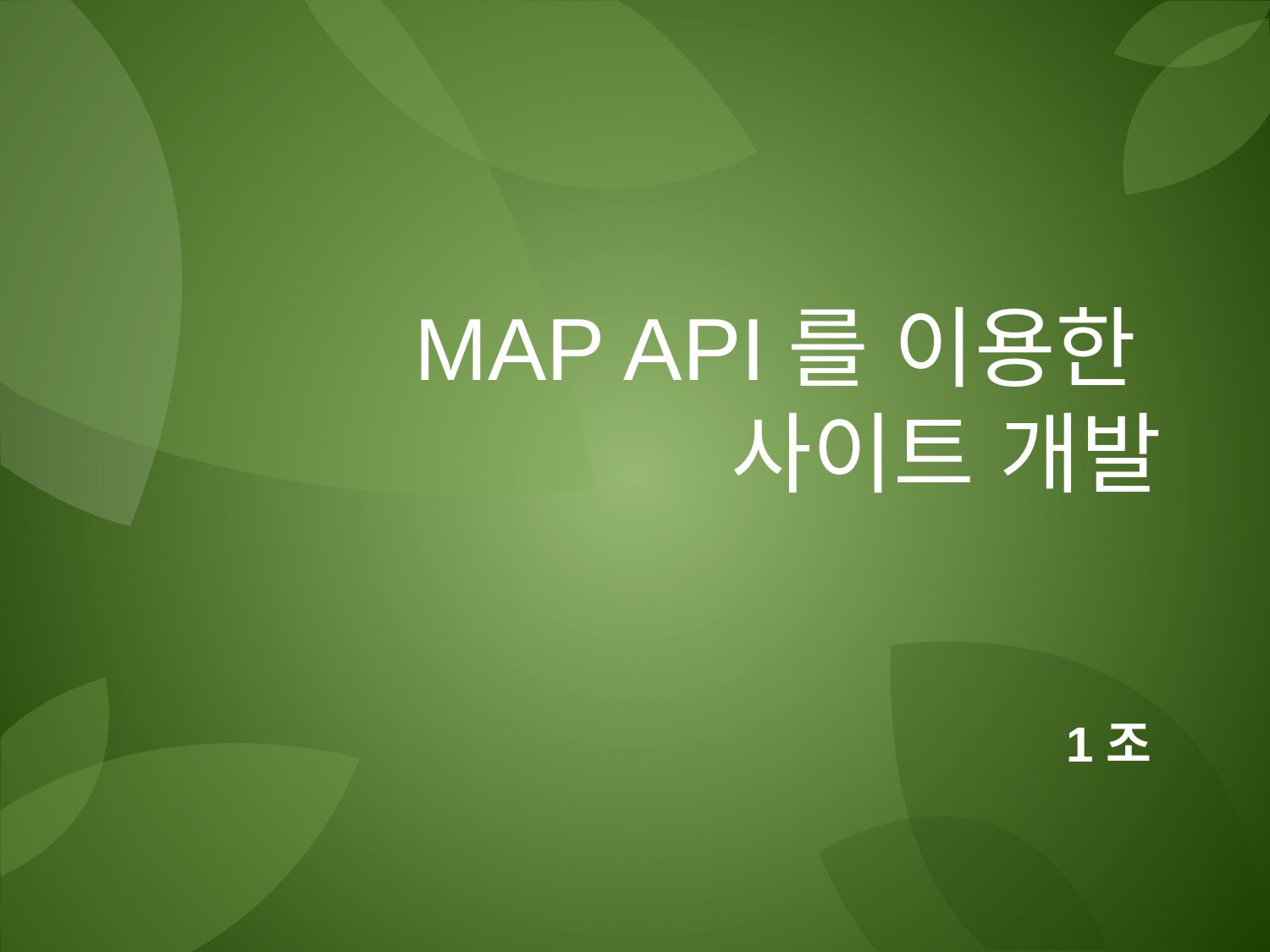

# MAP API를 이용한
사이트 개발
1조